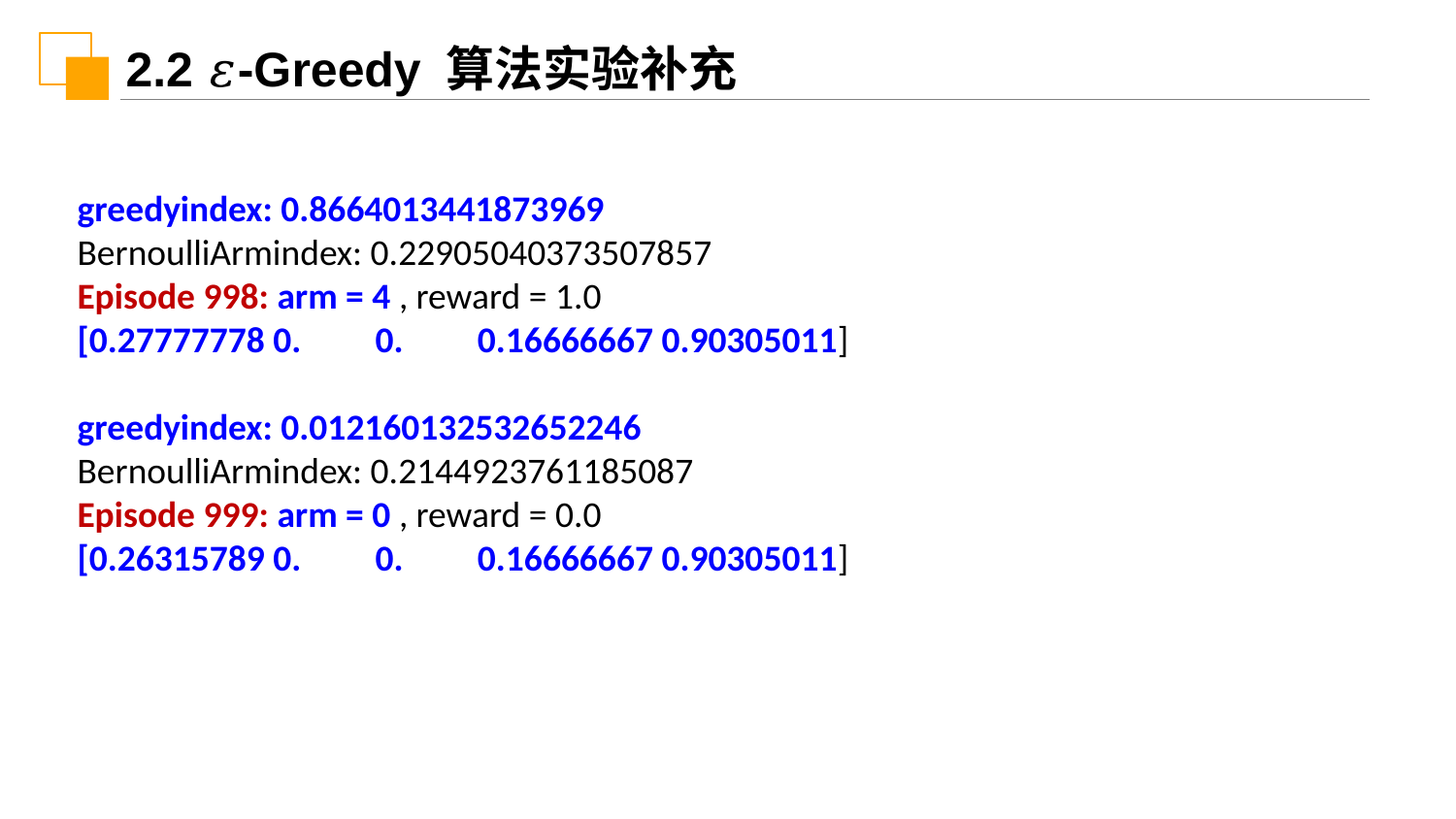

2.2 𝜀-Greedy 算法实验补充

greedyindex: 0.8664013441873969
BernoulliArmindex: 0.22905040373507857
Episode 998: arm = 4 , reward = 1.0
[0.27777778 0.         0.         0.16666667 0.90305011]

greedyindex: 0.012160132532652246
BernoulliArmindex: 0.2144923761185087
Episode 999: arm = 0 , reward = 0.0
[0.26315789 0.         0.         0.16666667 0.90305011]